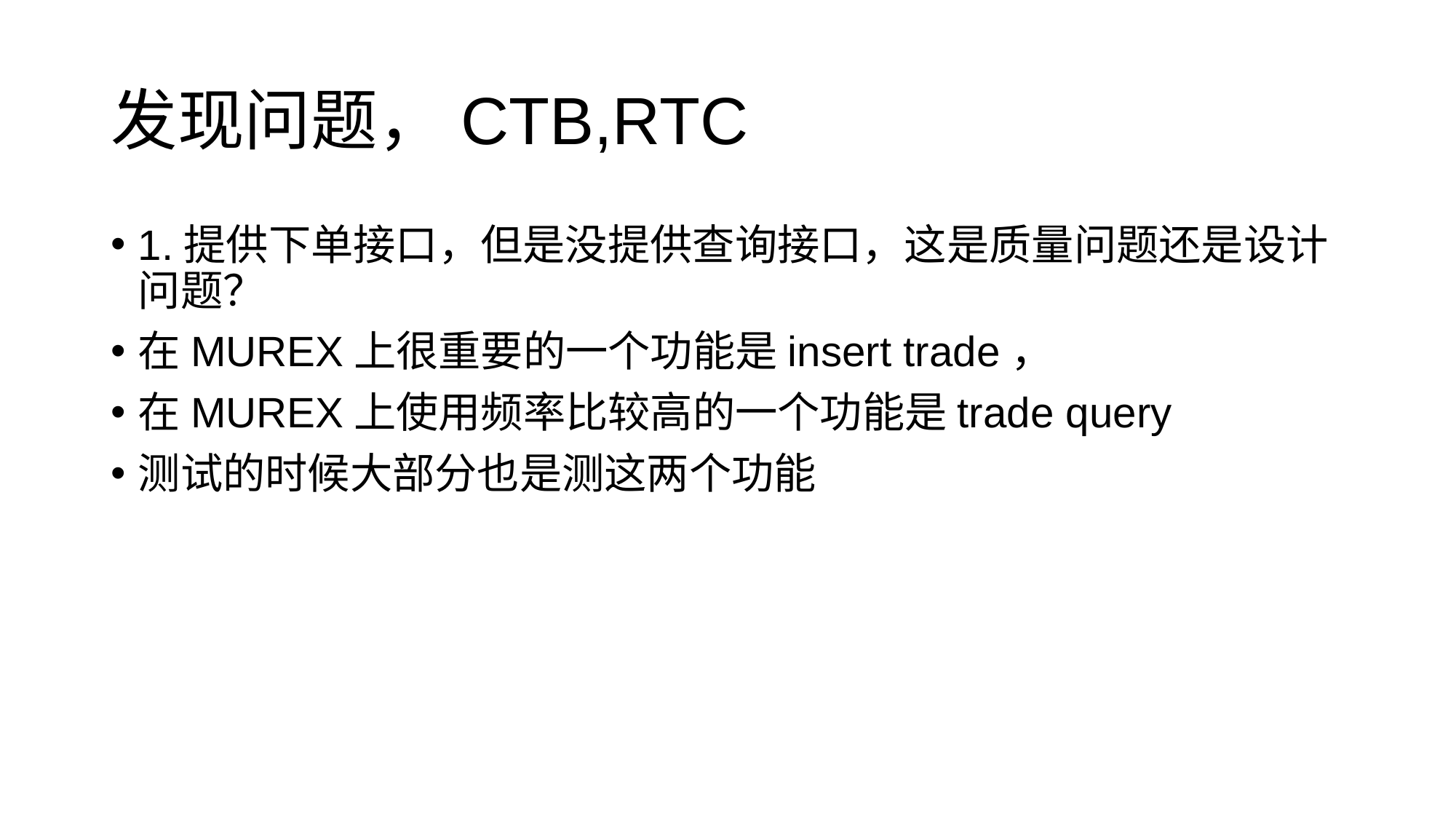

# 发现问题，CTB,RTC
1.提供下单接口，但是没提供查询接口，这是质量问题还是设计问题？
在MUREX上很重要的一个功能是insert trade，
在MUREX上使用频率比较高的一个功能是trade query
测试的时候大部分也是测这两个功能